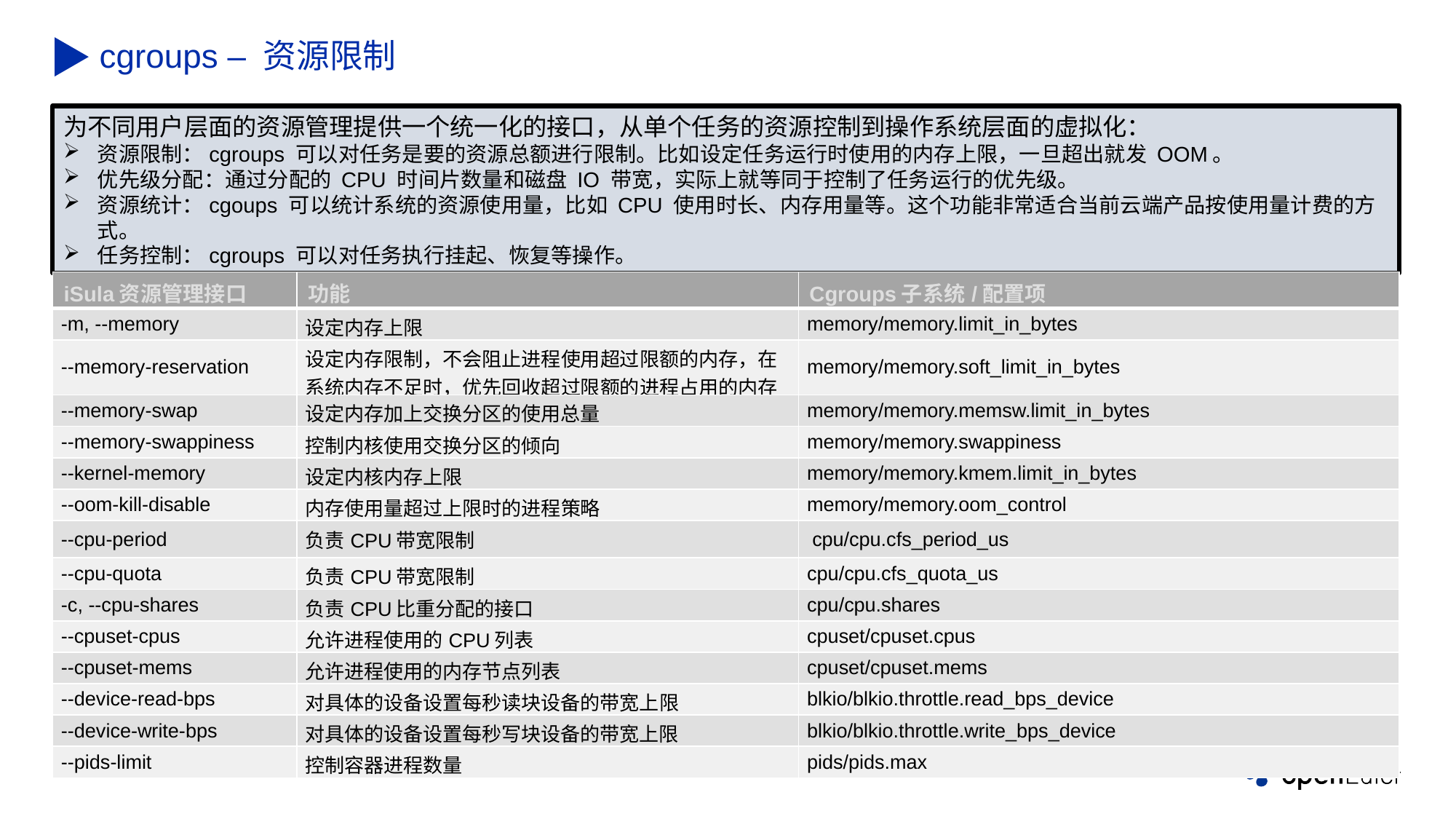

cgroups – 资源限制
为不同用户层面的资源管理提供一个统一化的接口，从单个任务的资源控制到操作系统层面的虚拟化：
资源限制：cgroups 可以对任务是要的资源总额进行限制。比如设定任务运行时使用的内存上限，一旦超出就发 OOM。
优先级分配：通过分配的 CPU 时间片数量和磁盘 IO 带宽，实际上就等同于控制了任务运行的优先级。
资源统计：cgoups 可以统计系统的资源使用量，比如 CPU 使用时长、内存用量等。这个功能非常适合当前云端产品按使用量计费的方式。
任务控制：cgroups 可以对任务执行挂起、恢复等操作。
| iSula资源管理接口 | 功能 | Cgroups子系统/配置项 |
| --- | --- | --- |
| -m, --memory | 设定内存上限 | memory/memory.limit\_in\_bytes |
| --memory-reservation | 设定内存限制，不会阻止进程使用超过限额的内存，在系统内存不足时，优先回收超过限额的进程占用的内存 | memory/memory.soft\_limit\_in\_bytes |
| --memory-swap | 设定内存加上交换分区的使用总量 | memory/memory.memsw.limit\_in\_bytes |
| --memory-swappiness | 控制内核使用交换分区的倾向 | memory/memory.swappiness |
| --kernel-memory | 设定内核内存上限 | memory/memory.kmem.limit\_in\_bytes |
| --oom-kill-disable | 内存使用量超过上限时的进程策略 | memory/memory.oom\_control |
| --cpu-period | 负责CPU带宽限制 | cpu/cpu.cfs\_period\_us |
| --cpu-quota | 负责CPU带宽限制 | cpu/cpu.cfs\_quota\_us |
| -c, --cpu-shares | 负责CPU比重分配的接口 | cpu/cpu.shares |
| --cpuset-cpus | 允许进程使用的CPU列表 | cpuset/cpuset.cpus |
| --cpuset-mems | 允许进程使用的内存节点列表 | cpuset/cpuset.mems |
| --device-read-bps | 对具体的设备设置每秒读块设备的带宽上限 | blkio/blkio.throttle.read\_bps\_device |
| --device-write-bps | 对具体的设备设置每秒写块设备的带宽上限 | blkio/blkio.throttle.write\_bps\_device |
| --pids-limit | 控制容器进程数量 | pids/pids.max |